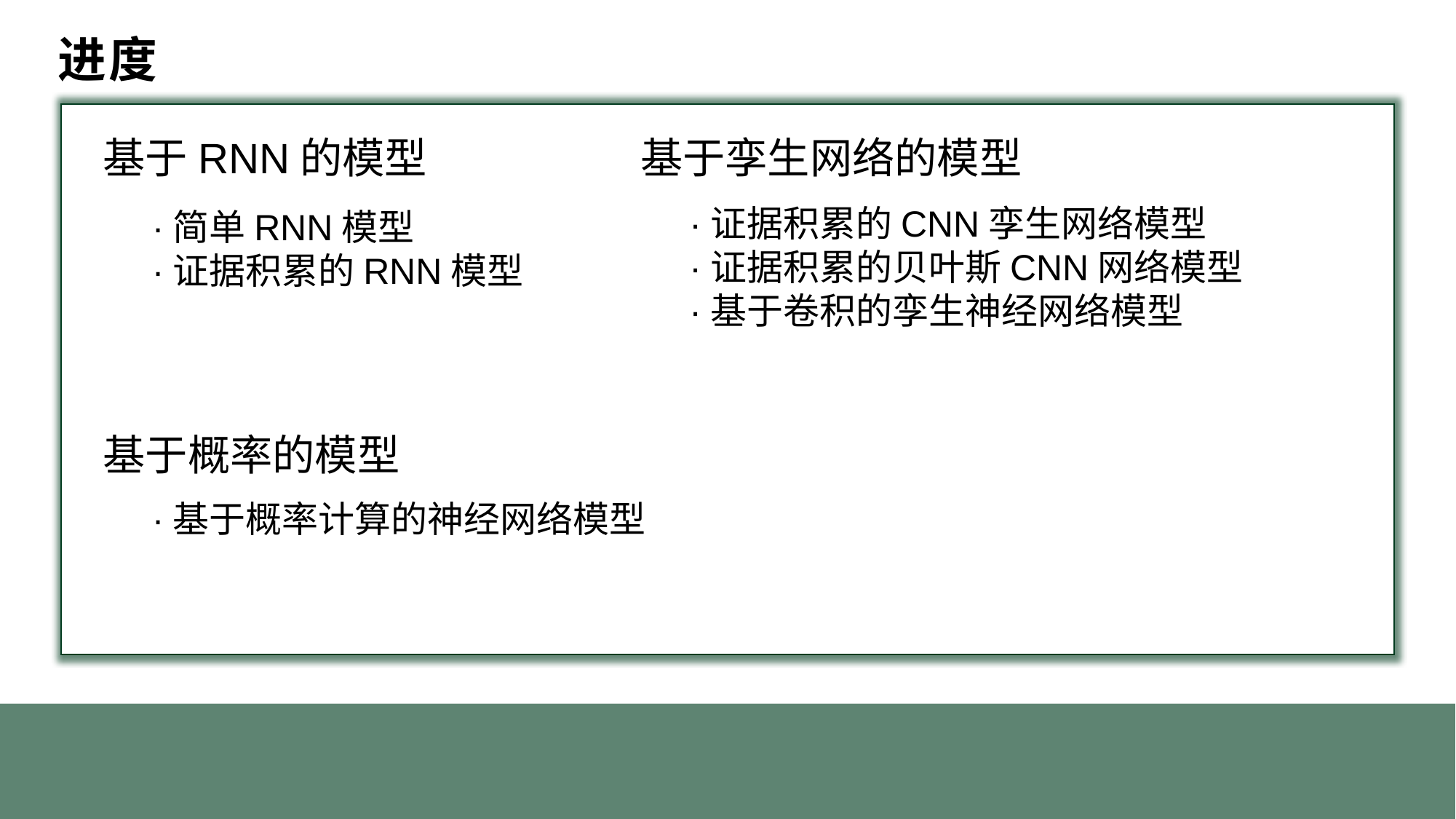

进度

基于RNN的模型
基于孪生网络的模型
·证据积累的CNN孪生网络模型
·证据积累的贝叶斯CNN网络模型
·基于卷积的孪生神经网络模型

·简单RNN模型
·证据积累的RNN模型

基于概率的模型
·基于概率计算的神经网络模型